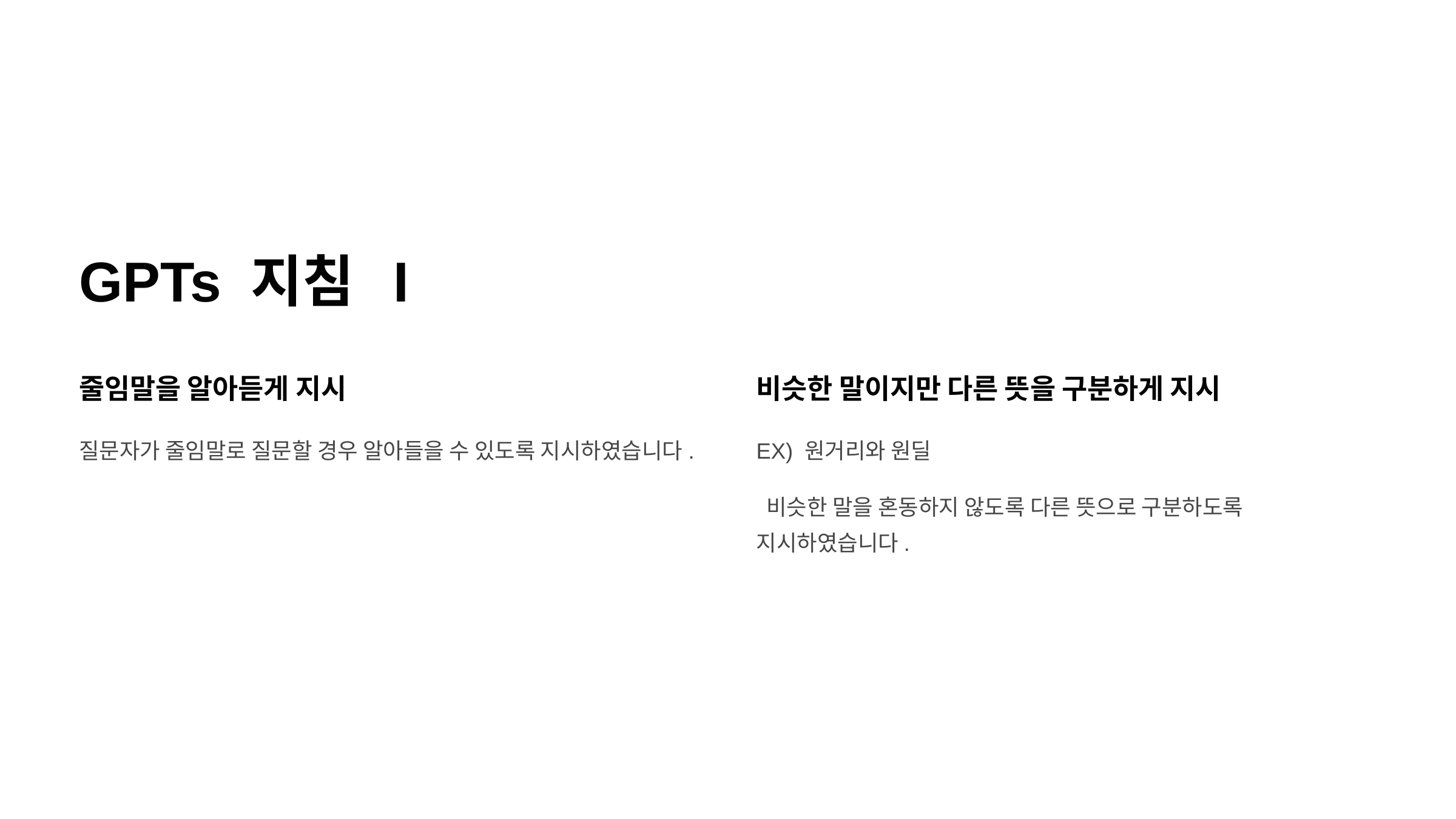

GPTs 지침  I
줄임말을 알아듣게 지시
비슷한 말이지만 다른 뜻을 구분하게 지시
질문자가 줄임말로 질문할 경우 알아들을 수 있도록 지시하였습니다.
EX) 원거리와 원딜
 비슷한 말을 혼동하지 않도록 다른 뜻으로 구분하도록 지시하였습니다.